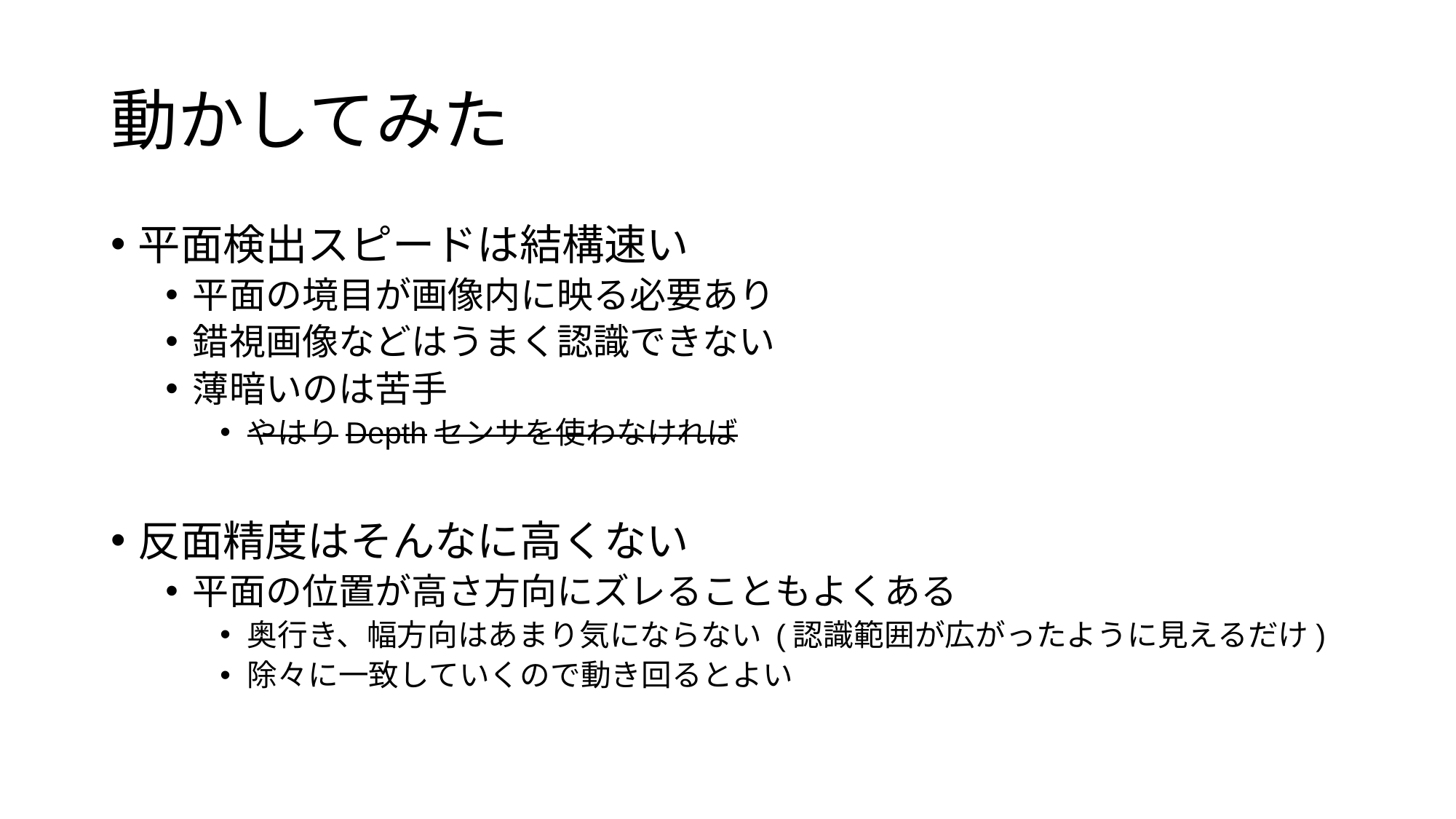

# 動かしてみた
平面検出スピードは結構速い
平面の境目が画像内に映る必要あり
錯視画像などはうまく認識できない
薄暗いのは苦手
やはりDepthセンサを使わなければ

反面精度はそんなに高くない
平面の位置が高さ方向にズレることもよくある
奥行き、幅方向はあまり気にならない (認識範囲が広がったように見えるだけ)
除々に一致していくので動き回るとよい